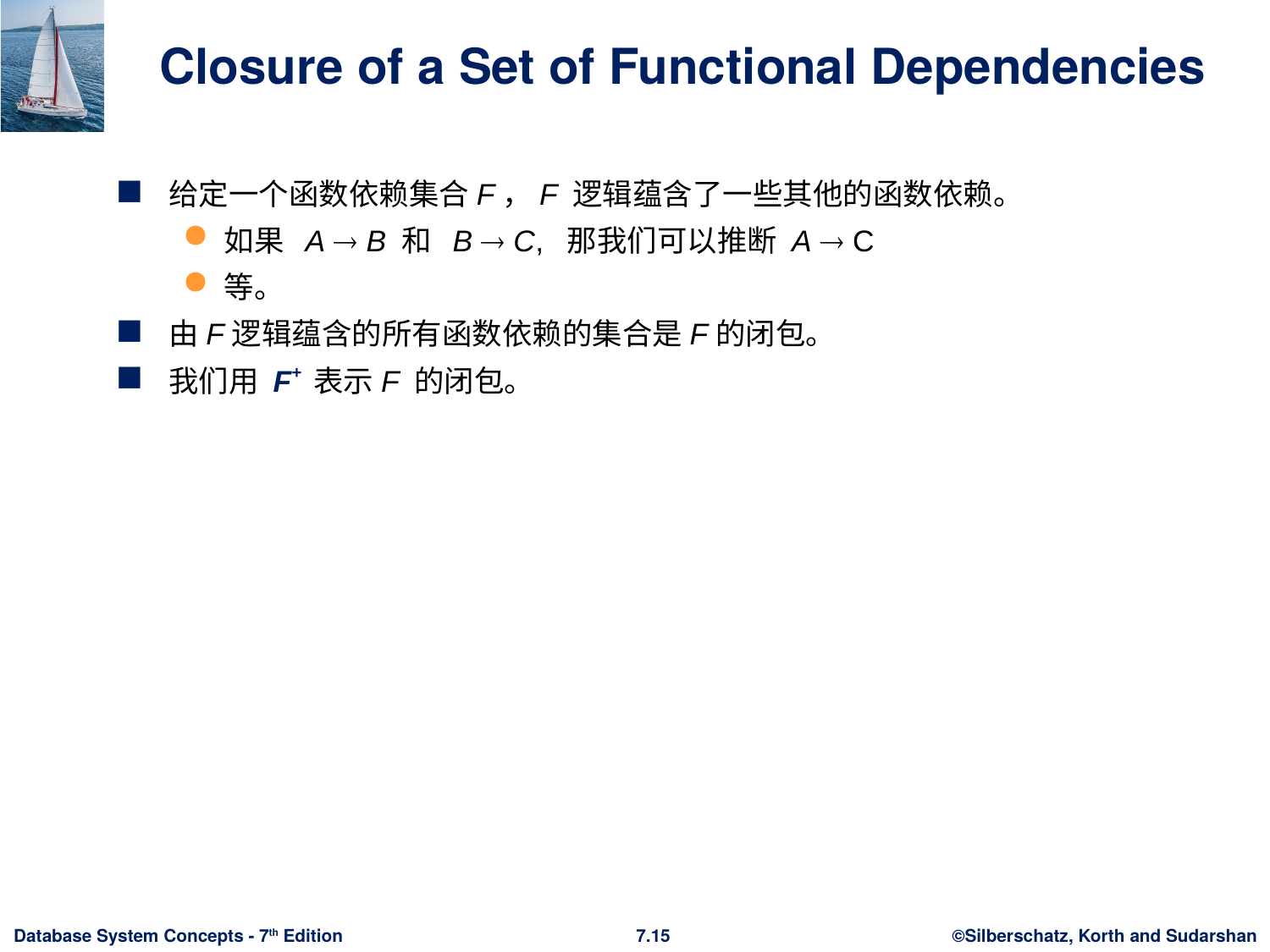

# Closure of a Set of Functional Dependencies
给定一个函数依赖集合F，F 逻辑蕴含了一些其他的函数依赖。
如果  A → B 和  B → C,  那我们可以推断 A → C
等。
由F逻辑蕴含的所有函数依赖的集合是F的闭包。
我们用 F+ 表示F 的闭包。